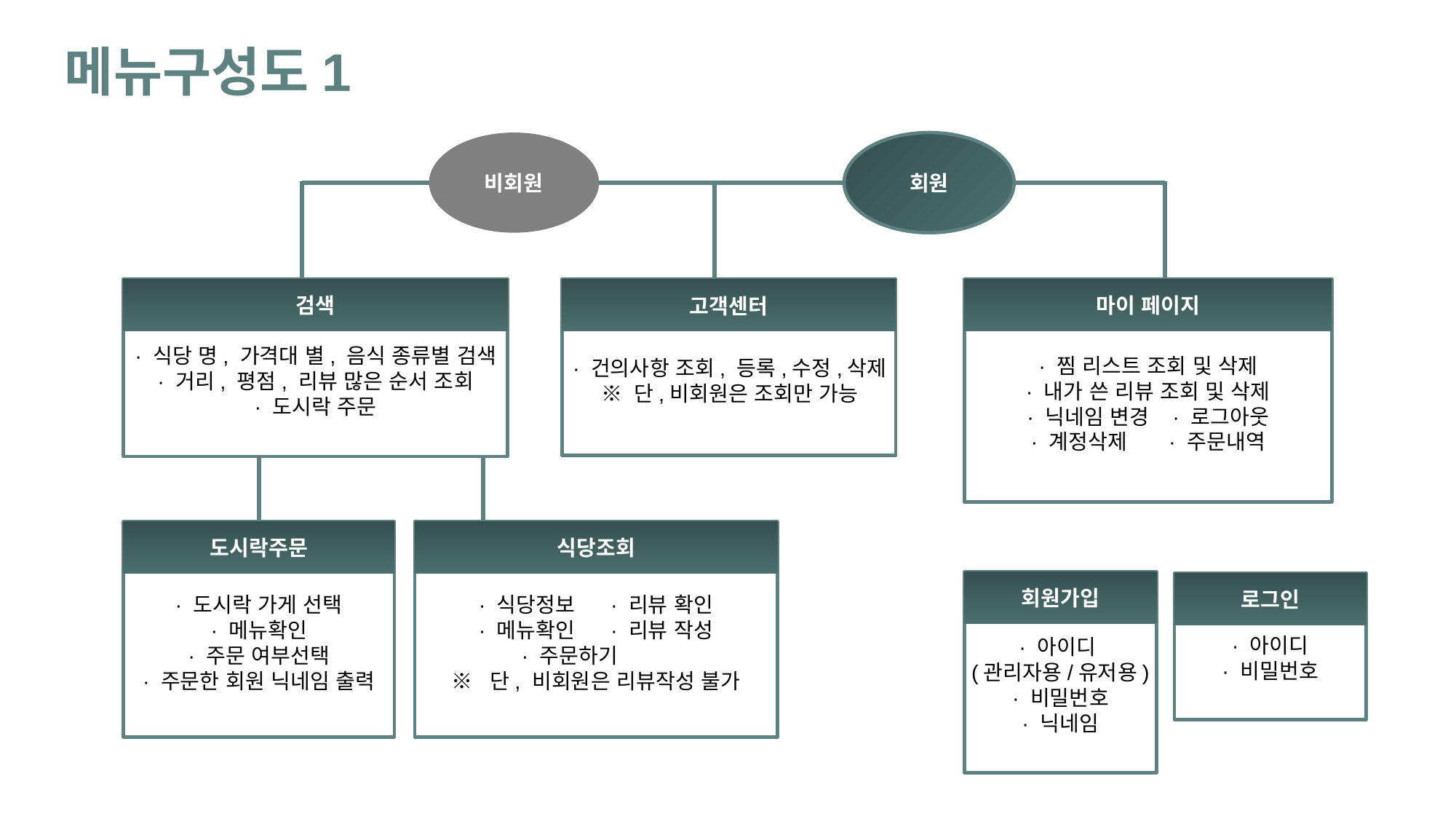

메뉴구성도1
비회원
회원
마이 페이지

· 찜 리스트 조회 및 삭제
· 내가 쓴 리뷰 조회 및 삭제
· 닉네임 변경   · 로그아웃
· 계정삭제      · 주문내역
검색

· 식당 명, 가격대 별, 음식 종류별 검색
· 거리, 평점, 리뷰 많은 순서 조회
· 도시락 주문

· 건의사항 조회, 등록,수정,삭제
※ 단,비회원은 조회만 가능
고객센터

· 도시락 가게 선택
· 메뉴확인
· 주문 여부선택
· 주문한 회원 닉네임 출력
도시락주문

· 식당정보     · 리뷰 확인
· 메뉴확인     · 리뷰 작성
                · 주문하기
※  단, 비회원은 리뷰작성 불가
식당조회

· 아이디
(관리자용/유저용)
· 비밀번호
· 닉네임
회원가입

· 아이디
· 비밀번호
로그인